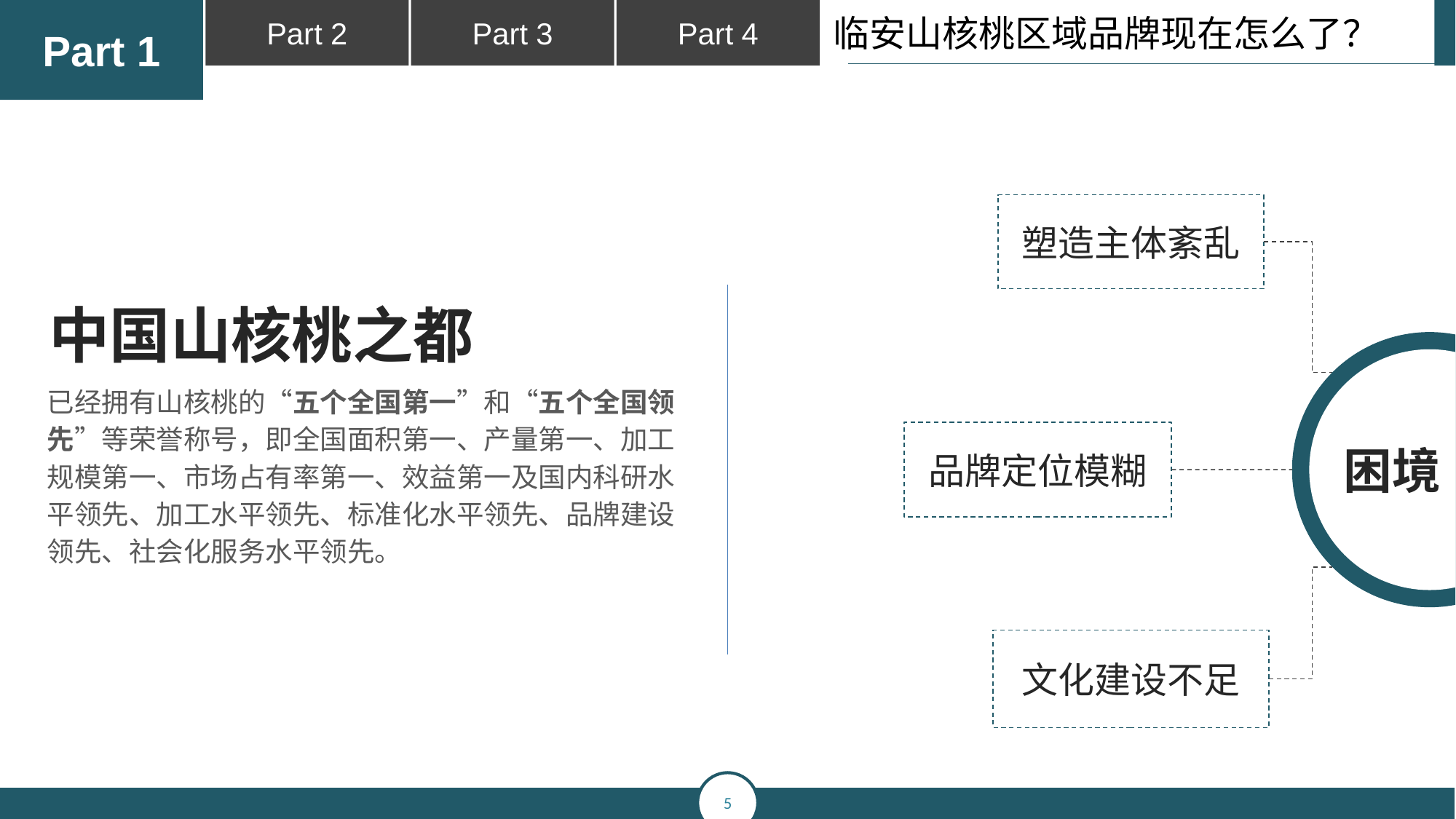

临安山核桃区域品牌现在怎么了？
塑造主体紊乱
中国山核桃之都

已经拥有山核桃的“五个全国第一”和“五个全国领先”等荣誉称号，即全国面积第一、产量第一、加工规模第一、市场占有率第一、效益第一及国内科研水平领先、加工水平领先、标准化水平领先、品牌建设领先、社会化服务水平领先。
品牌定位模糊
困境
文化建设不足